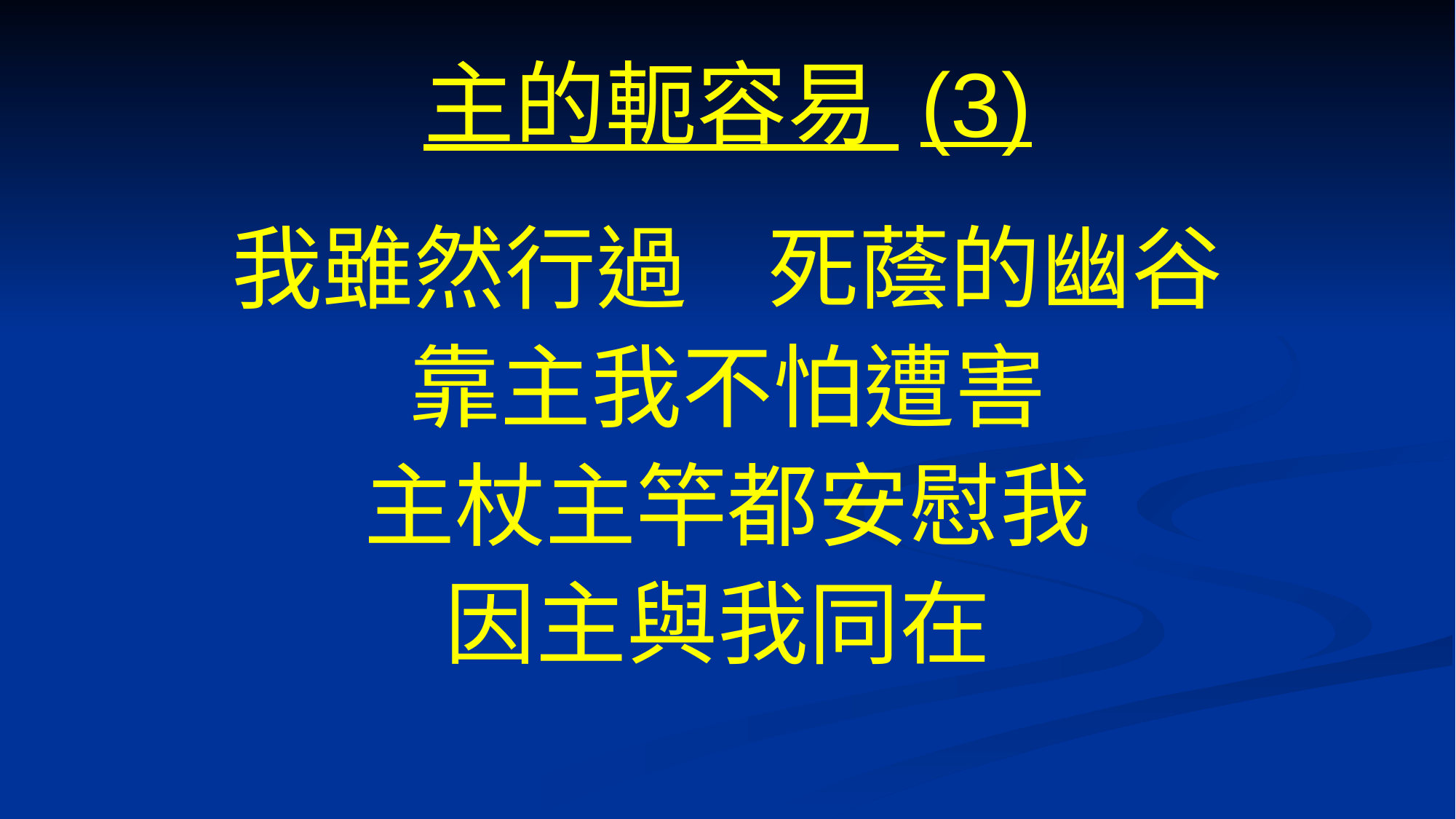

# 主的軛容易 (3)
我雖然行過    死蔭的幽谷
靠主我不怕遭害
主杖主竿都安慰我
因主與我同在